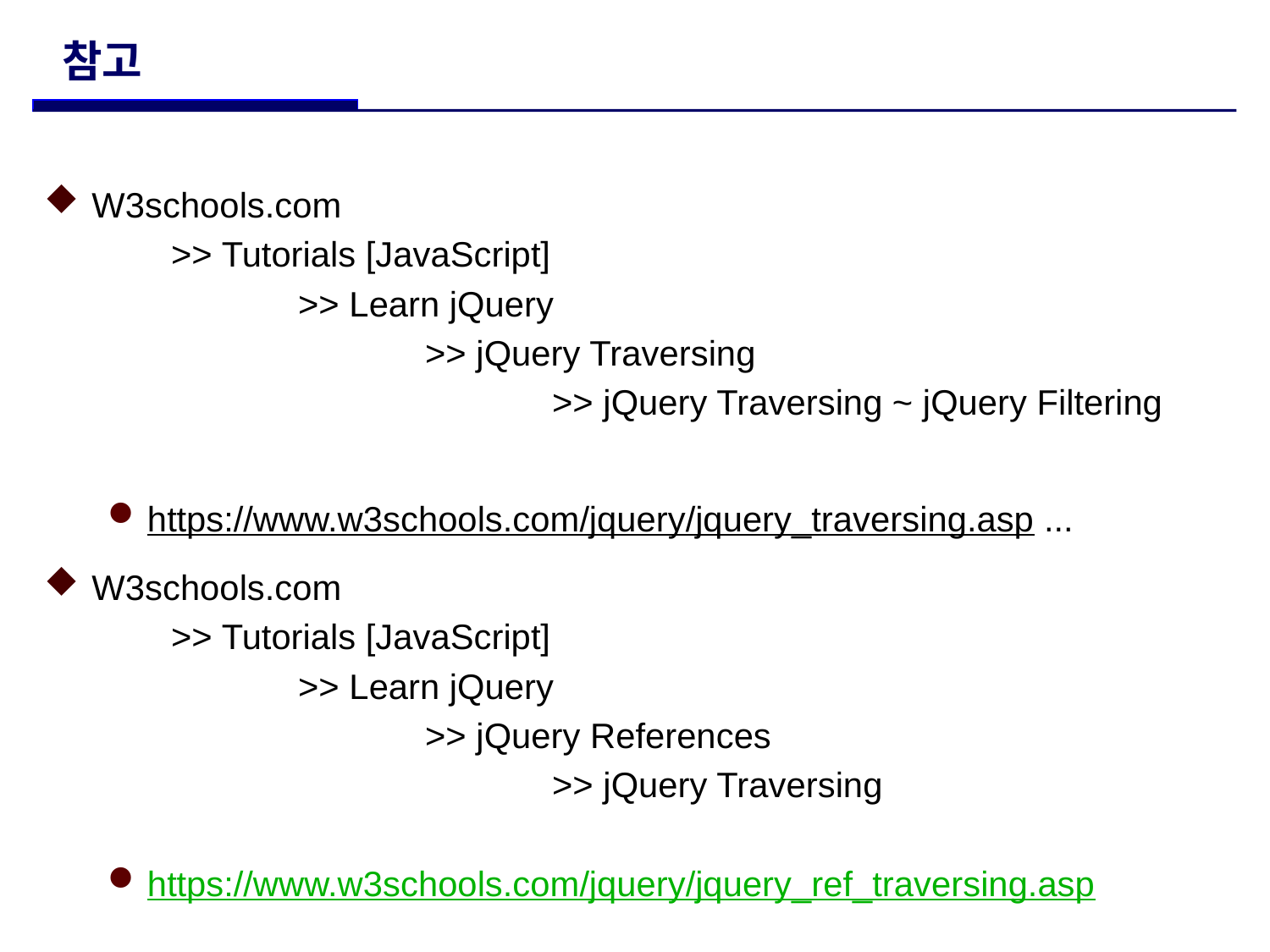

# 참고
W3schools.com
	>> Tutorials [JavaScript]
		>> Learn jQuery
			>> jQuery Traversing
				>> jQuery Traversing ~ jQuery Filtering

https://www.w3schools.com/jquery/jquery_traversing.asp ...
W3schools.com
	>> Tutorials [JavaScript]
		>> Learn jQuery
			>> jQuery References
				>> jQuery Traversing

https://www.w3schools.com/jquery/jquery_ref_traversing.asp